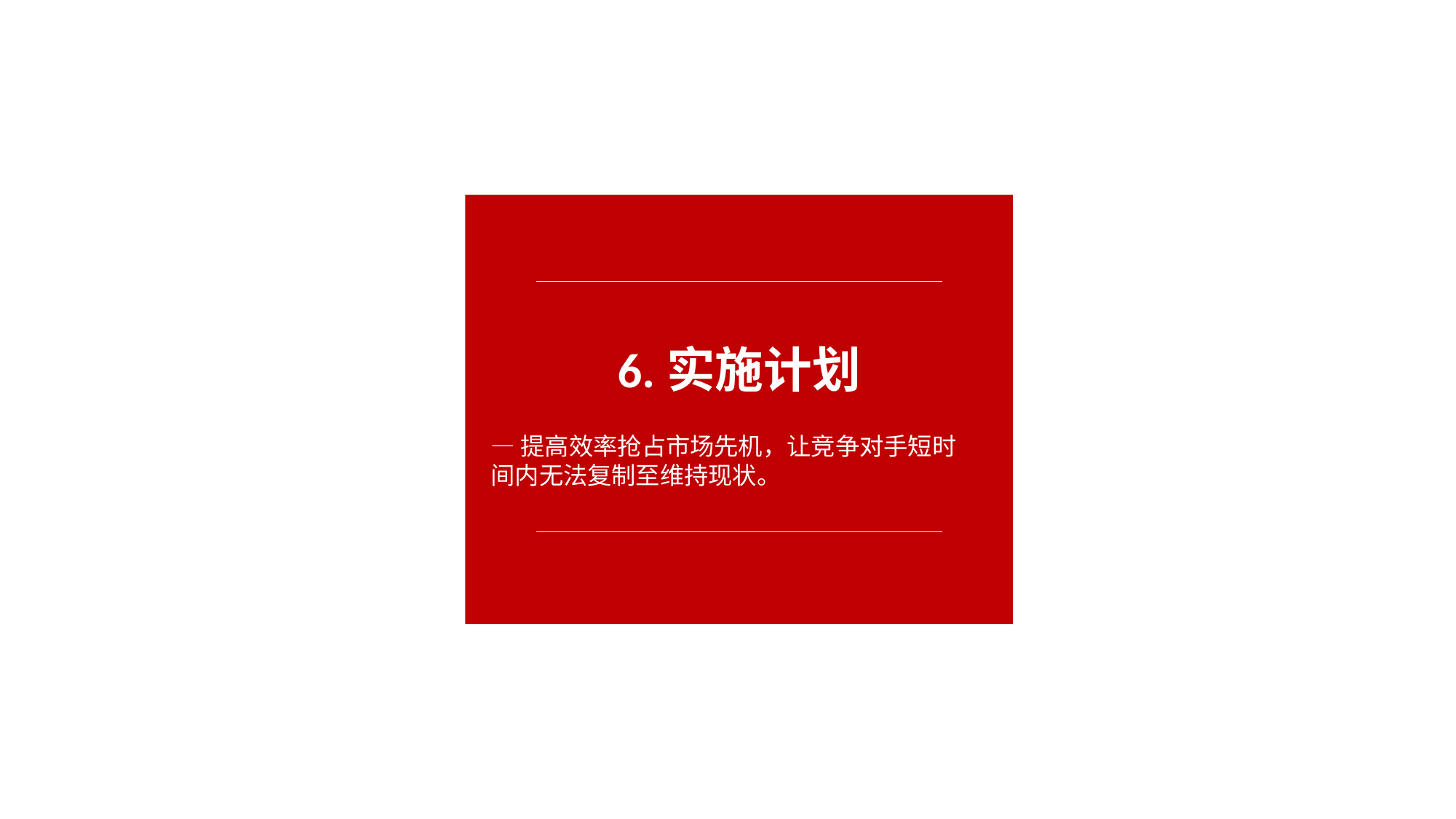

6.实施计划
—提高效率抢占市场先机，让竞争对手短时间内无法复制至维持现状。